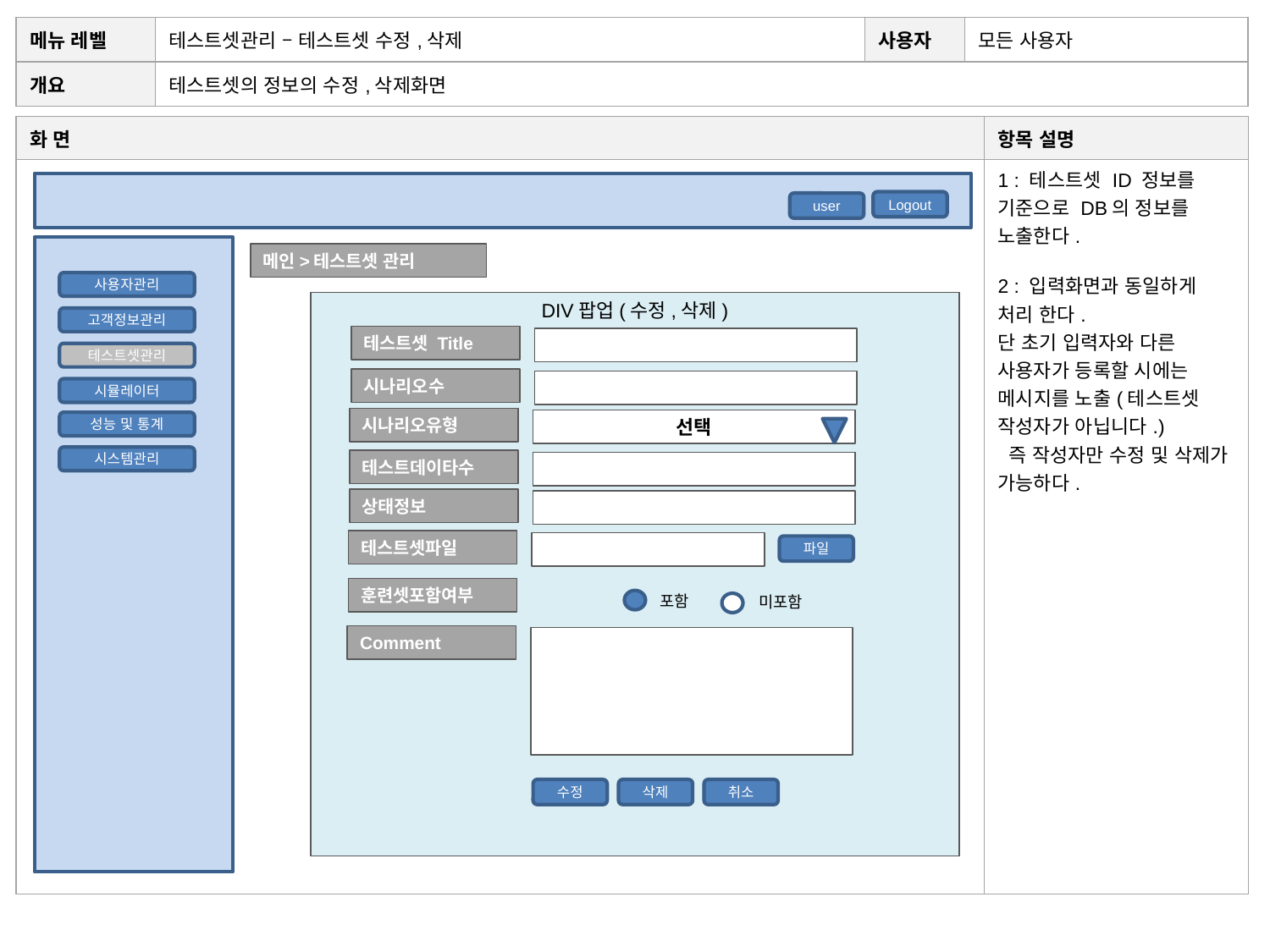

| 메뉴 레벨 | 테스트셋관리 – 테스트셋 수정,삭제 | 사용자 | 모든 사용자 |
| --- | --- | --- | --- |
| 개요 | 테스트셋의 정보의 수정,삭제화면 |  |  |
| 화 면 | 항목 설명 |
| --- | --- |
|  | 1 : 테스트셋 ID 정보를 기준으로 DB의 정보를 노출한다. 2 : 입력화면과 동일하게 처리 한다. 단 초기 입력자와 다른 사용자가 등록할 시에는 메시지를 노출(테스트셋 작성자가 아닙니다.) 즉 작성자만 수정 및 삭제가 가능하다. |

Logout
user

메인>테스트셋 관리
사용자관리
DIV팝업(수정,삭제)
고객정보관리
테스트셋 Title

테스트셋관리
시나리오수

시뮬레이터
시나리오유형
선택
성능 및 통계

시스템관리
테스트데이타수

상태정보

테스트셋파일

파일
훈련셋포함여부
포함
미포함

Comment

수정
삭제
취소